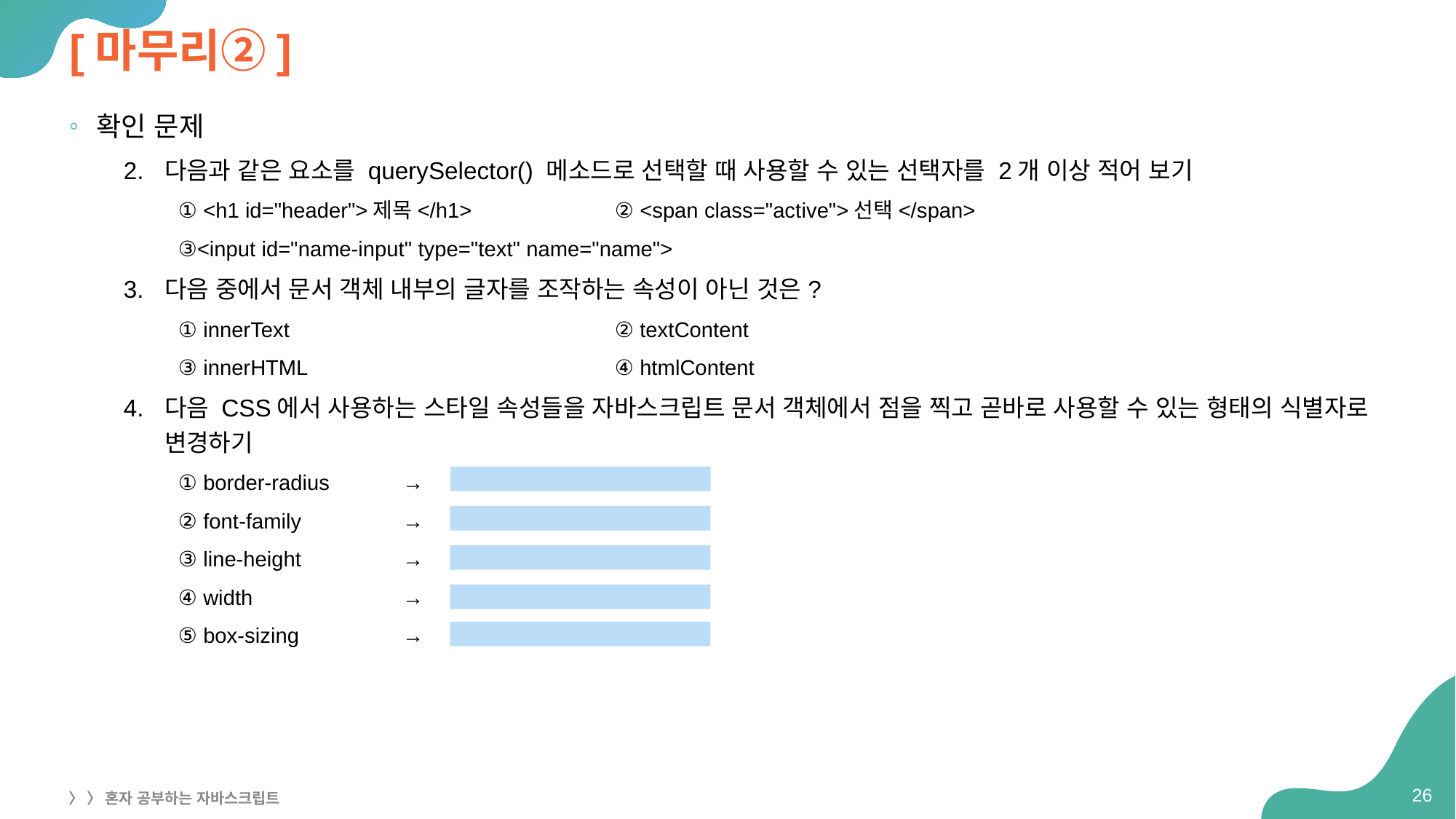

# [마무리②]
확인 문제
다음과 같은 요소를 querySelector() 메소드로 선택할 때 사용할 수 있는 선택자를 2개 이상 적어 보기
① <h1 id="header">제목</h1>		② <span class="active">선택</span>
③<input id="name-input" type="text" name="name">
다음 중에서 문서 객체 내부의 글자를 조작하는 속성이 아닌 것은?
① innerText			② textContent
③ innerHTML			④ htmlContent
다음 CSS에서 사용하는 스타일 속성들을 자바스크립트 문서 객체에서 점을 찍고 곧바로 사용할 수 있는 형태의 식별자로 변경하기
① border-radius	 →
② font-family	 →
③ line-height	 →
④ width		 →
⑤ box-sizing	 →

26
〉 〉 혼자 공부하는 자바스크립트